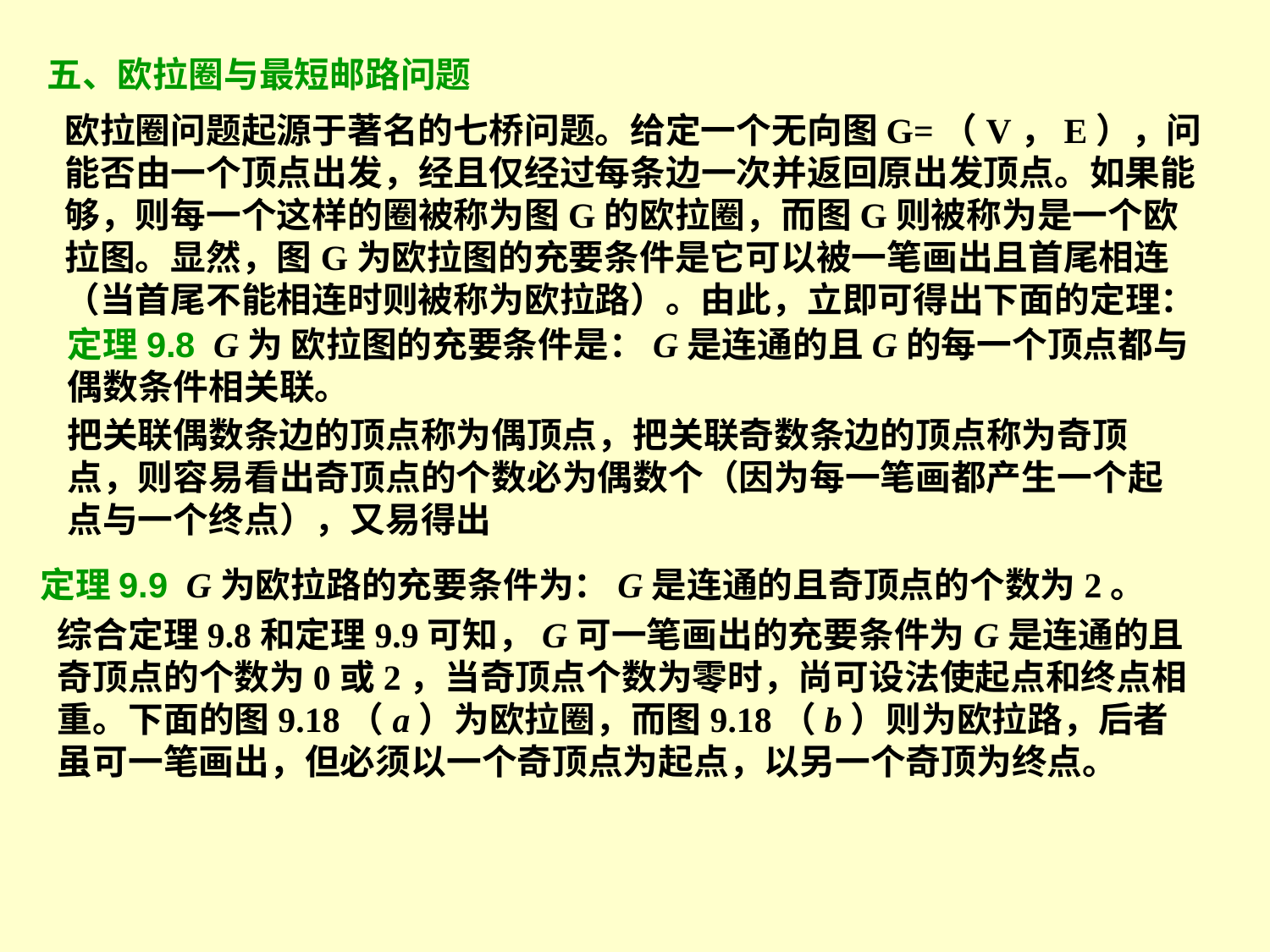

五、欧拉圈与最短邮路问题
欧拉圈问题起源于著名的七桥问题。给定一个无向图G=（V，E），问能否由一个顶点出发，经且仅经过每条边一次并返回原出发顶点。如果能够，则每一个这样的圈被称为图G的欧拉圈，而图G则被称为是一个欧拉图。显然，图G为欧拉图的充要条件是它可以被一笔画出且首尾相连（当首尾不能相连时则被称为欧拉路）。由此，立即可得出下面的定理：
定理9.8  G为 欧拉图的充要条件是：G是连通的且G的每一个顶点都与偶数条件相关联。
把关联偶数条边的顶点称为偶顶点，把关联奇数条边的顶点称为奇顶点，则容易看出奇顶点的个数必为偶数个（因为每一笔画都产生一个起点与一个终点），又易得出
定理9.9  G为欧拉路的充要条件为：G是连通的且奇顶点的个数为2。
综合定理9.8和定理9.9可知，G可一笔画出的充要条件为G是连通的且奇顶点的个数为0或2，当奇顶点个数为零时，尚可设法使起点和终点相重。下面的图9.18（a）为欧拉圈，而图9.18（b）则为欧拉路，后者虽可一笔画出，但必须以一个奇顶点为起点，以另一个奇顶为终点。